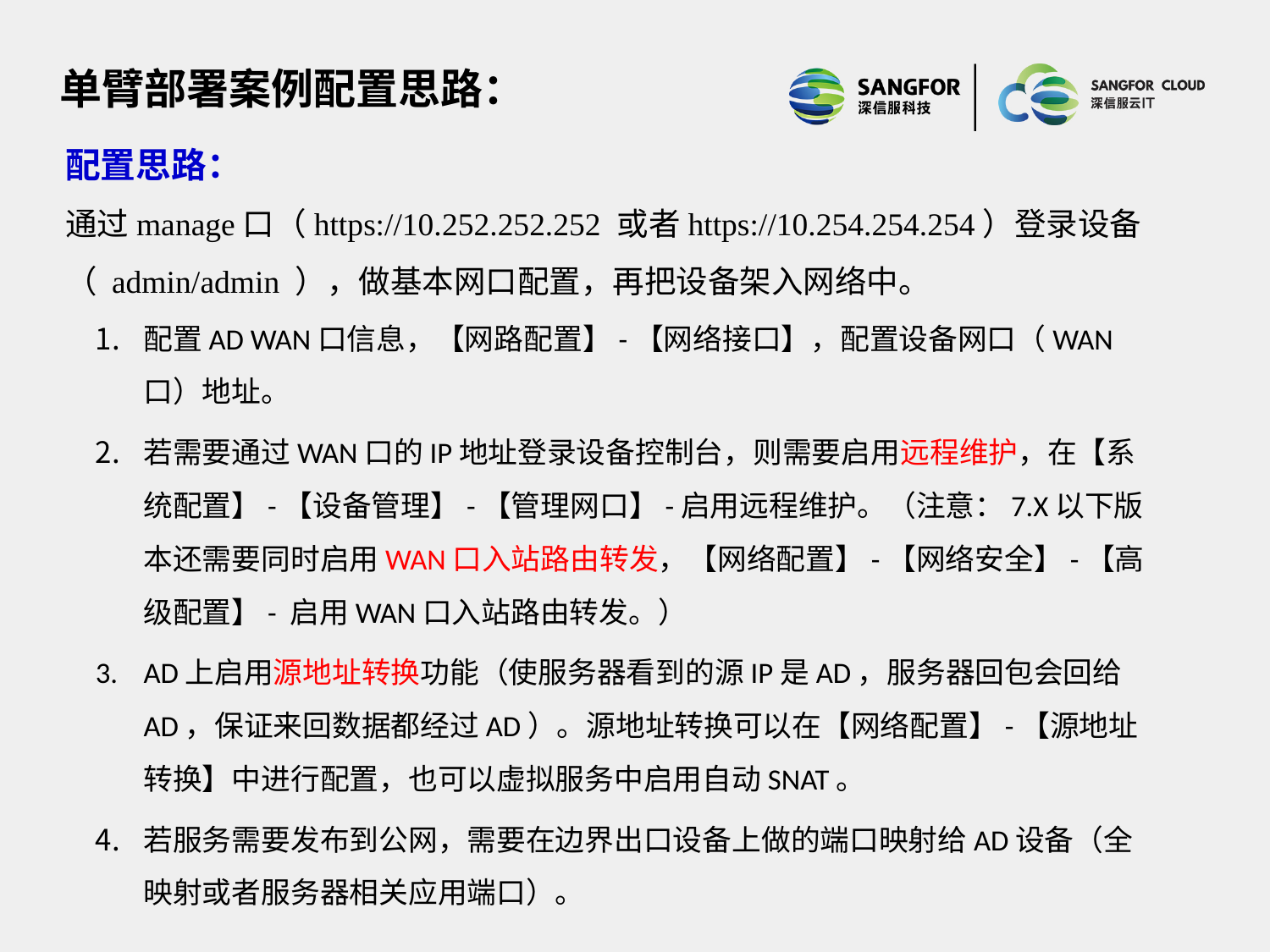

单臂部署案例配置思路：
配置思路：
通过manage口（https://10.252.252.252 或者https://10.254.254.254）登录设备（ admin/admin ），做基本网口配置，再把设备架入网络中。
配置AD WAN口信息，【网路配置】-【网络接口】，配置设备网口（WAN口）地址。
若需要通过WAN口的IP地址登录设备控制台，则需要启用远程维护，在【系统配置】-【设备管理】-【管理网口】-启用远程维护。（注意：7.X以下版本还需要同时启用WAN口入站路由转发，【网络配置】-【网络安全】-【高级配置】- 启用WAN口入站路由转发。）
AD上启用源地址转换功能（使服务器看到的源IP是AD，服务器回包会回给AD，保证来回数据都经过AD）。源地址转换可以在【网络配置】-【源地址转换】中进行配置，也可以虚拟服务中启用自动SNAT。
若服务需要发布到公网，需要在边界出口设备上做的端口映射给AD设备（全映射或者服务器相关应用端口）。